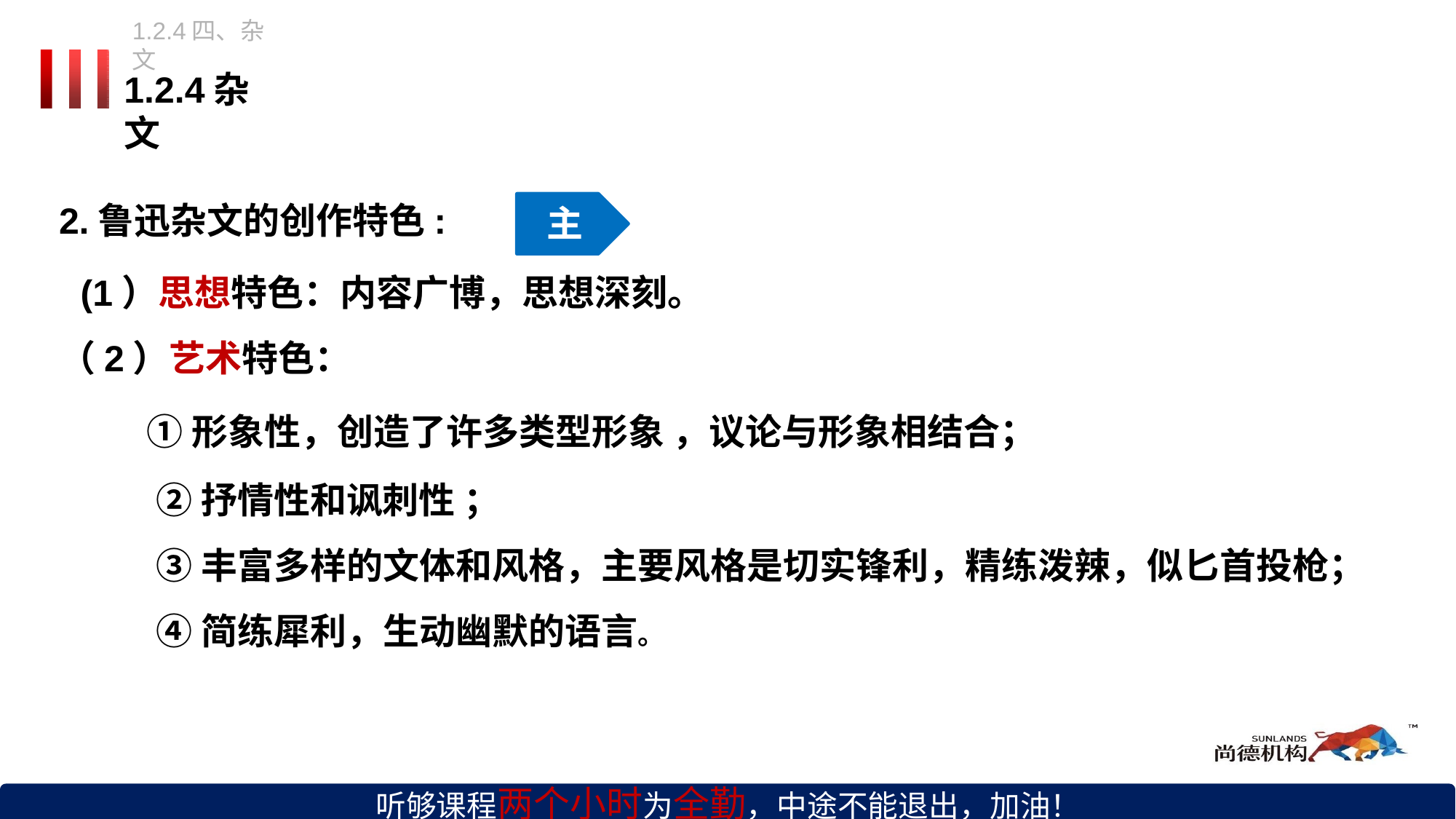

1.2.4四、杂文

# 1.2.4杂文

2.鲁迅杂文的创作特色:
主
(1）思想特色：内容广博，思想深刻。
（2）艺术特色：
①形象性，创造了许多类型形象 ，议论与形象相结合；
②抒情性和讽刺性 ；
③丰富多样的文体和风格，主要风格是切实锋利，精练泼辣，似匕首投枪；
④简练犀利，生动幽默的语言。

听够课程两个小时为全勤，中途不能退出，加油！